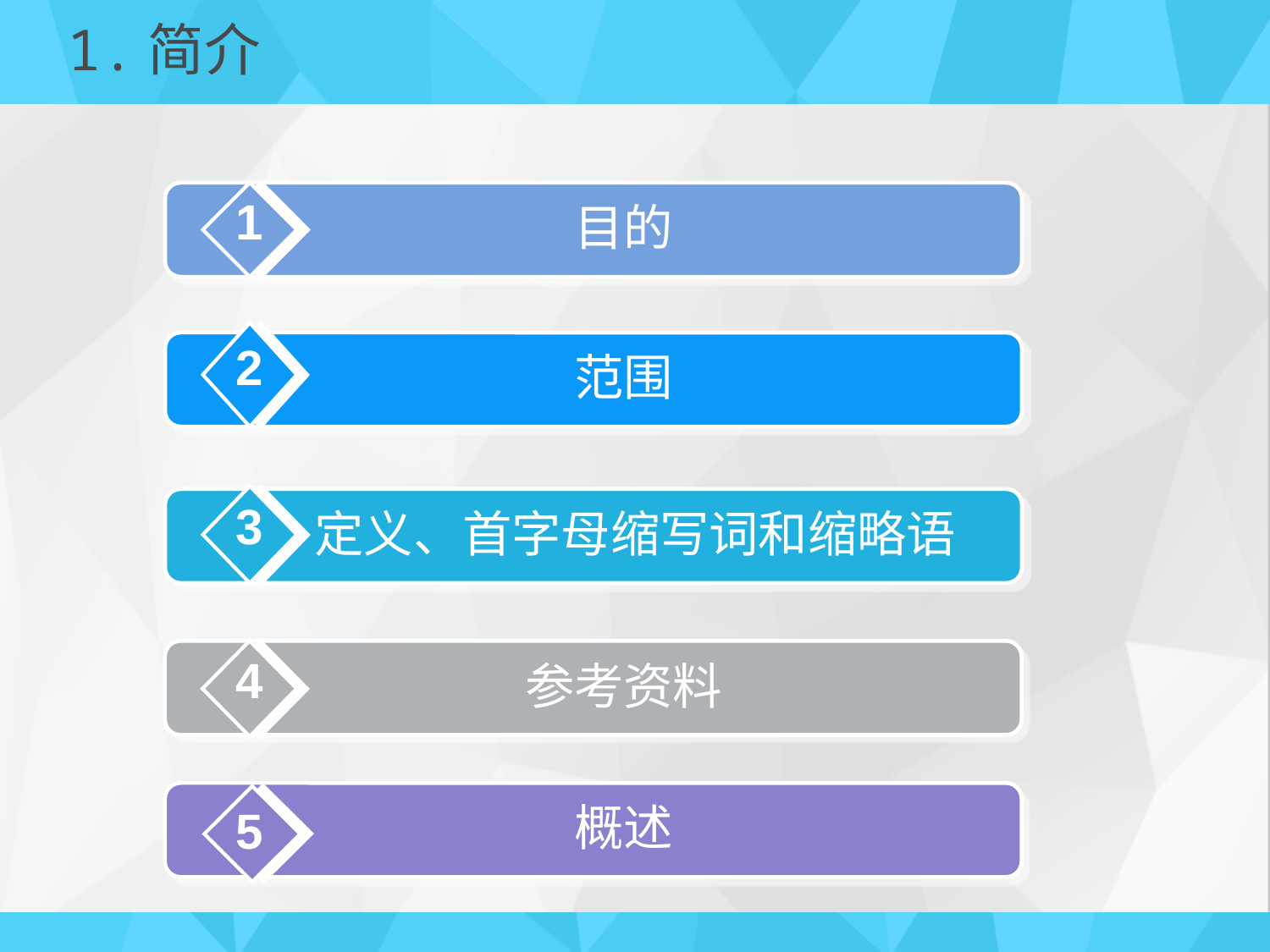

# 1.简介

1
目的

2

范围

3
 定义、首字母缩写词和缩略语

4
参考资料
4

概述
5